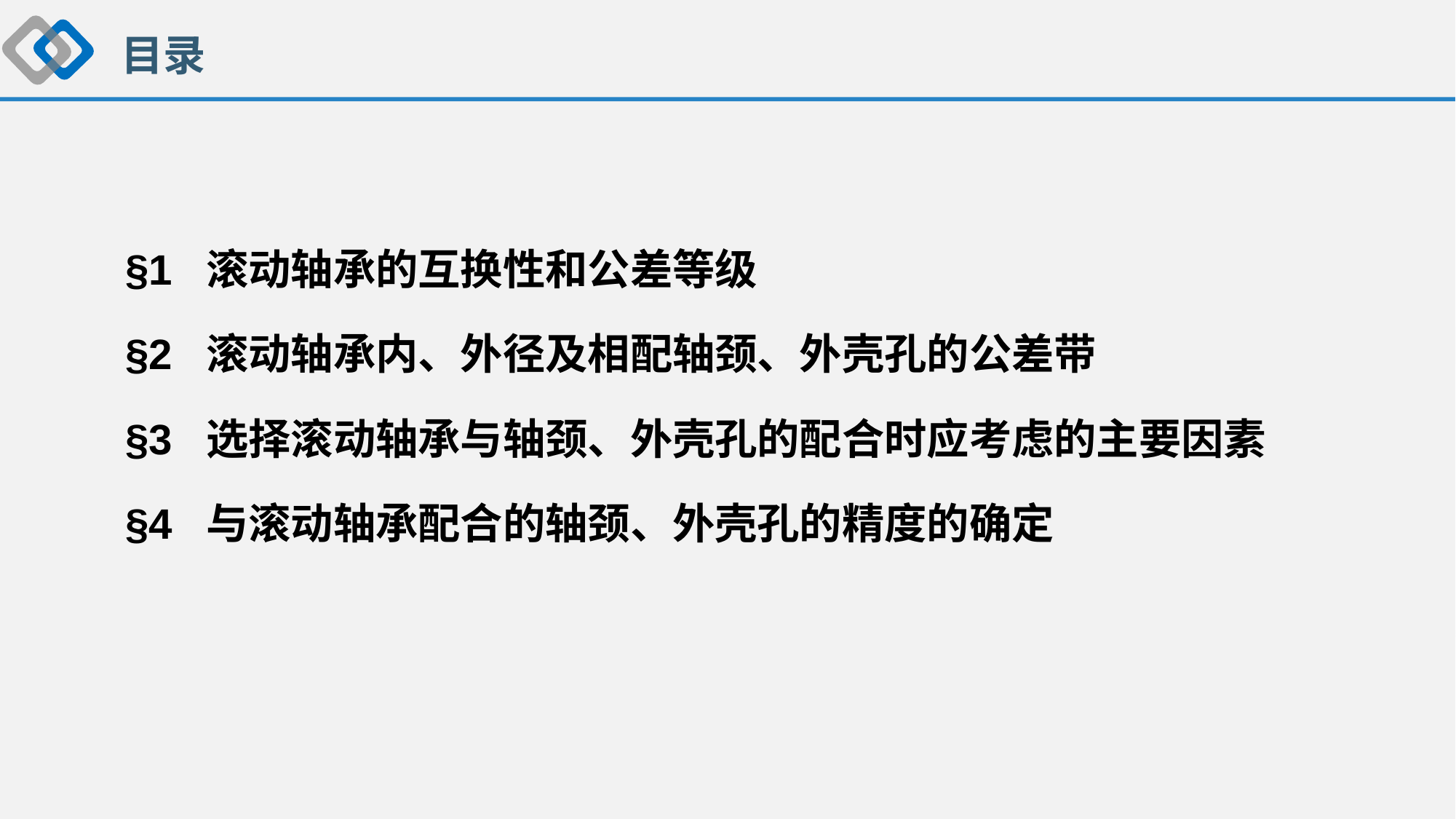

目录

§1  滚动轴承的互换性和公差等级
§2  滚动轴承内、外径及相配轴颈、外壳孔的公差带
§3  选择滚动轴承与轴颈、外壳孔的配合时应考虑的主要因素
§4  与滚动轴承配合的轴颈、外壳孔的精度的确定